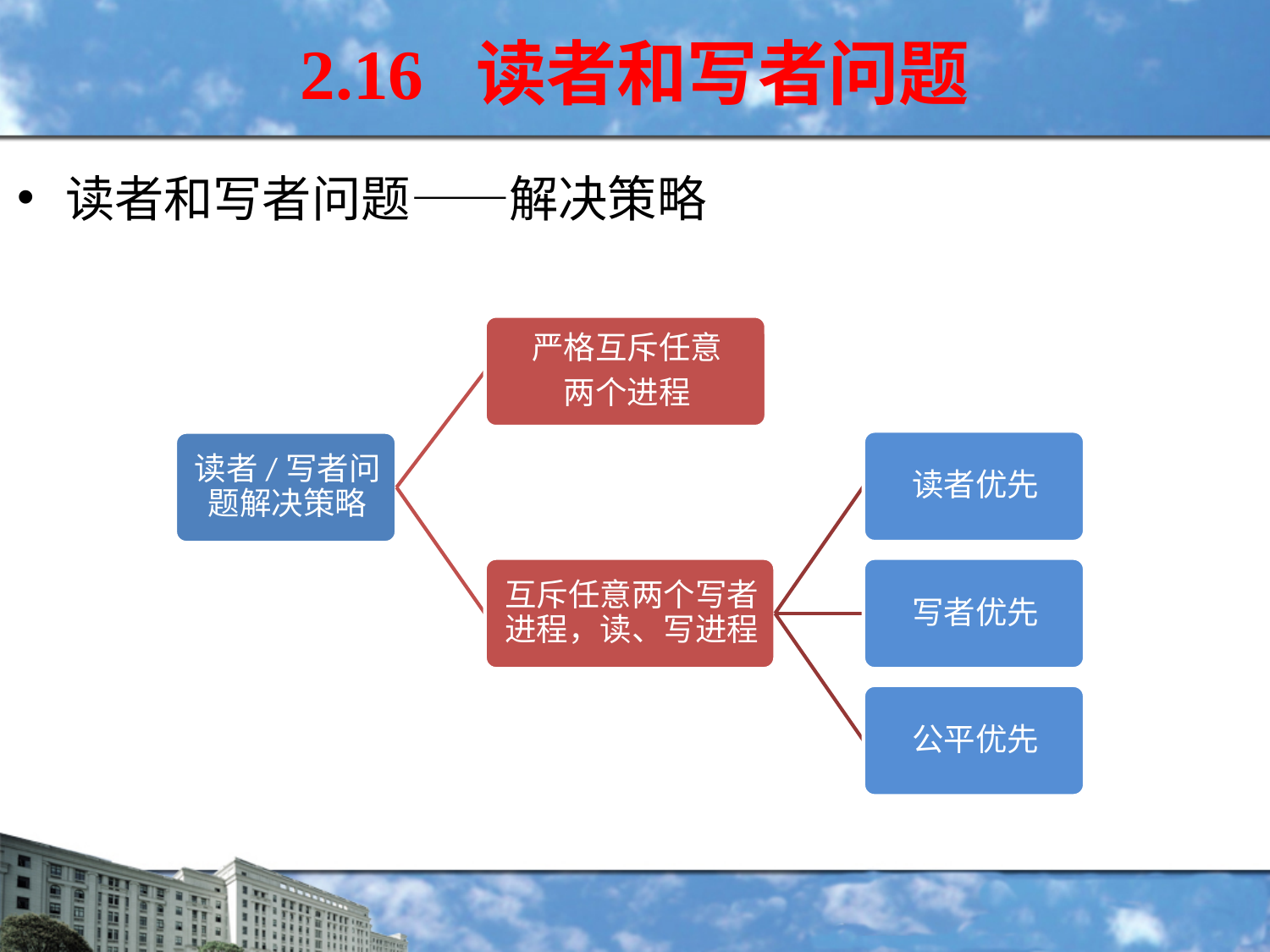

# 2.16  读者和写者问题
读者和写者问题——解决策略
读者/写者问题解决策略

严格互斥任意
两个进程

互斥任意两个写者进程，读、写进程

读者优先

写者优先

公平优先